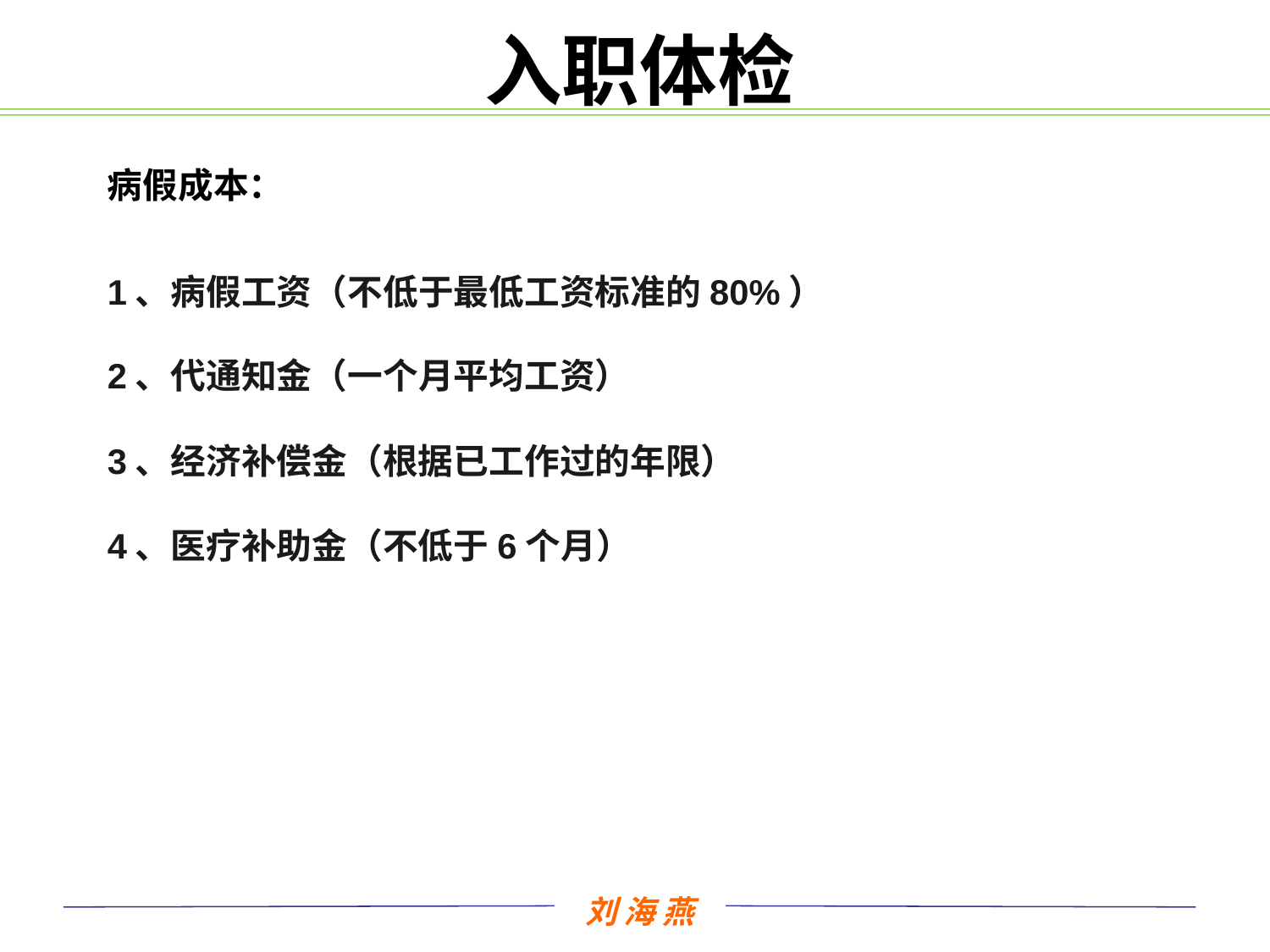

# 入职体检
病假成本：
1、病假工资（不低于最低工资标准的80%）
2、代通知金（一个月平均工资）
3、经济补偿金（根据已工作过的年限）
4、医疗补助金（不低于6个月）